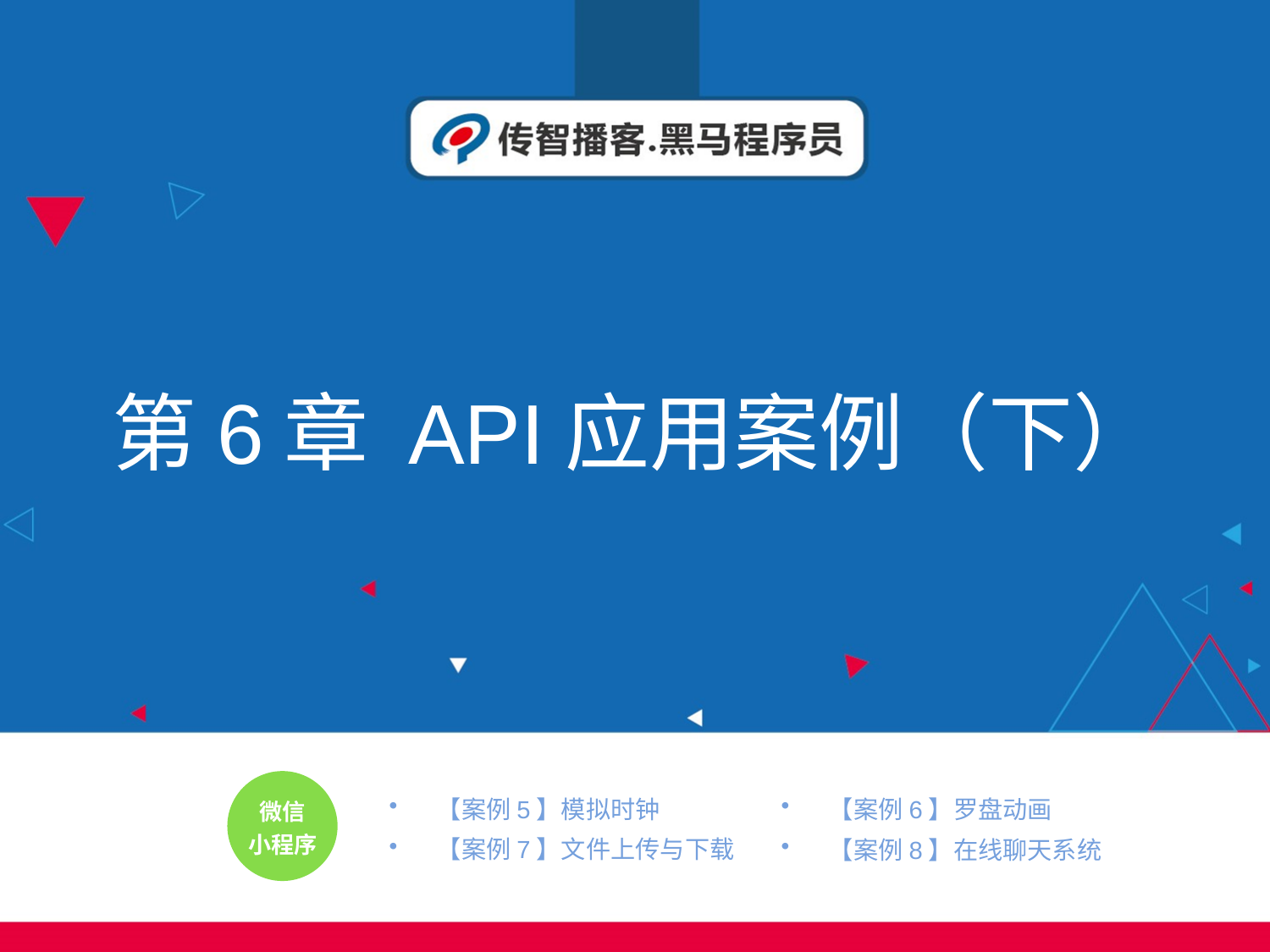

# 第6章 API应用案例（下）
【案例5】模拟时钟
【案例7】文件上传与下载
【案例6】罗盘动画
【案例8】在线聊天系统